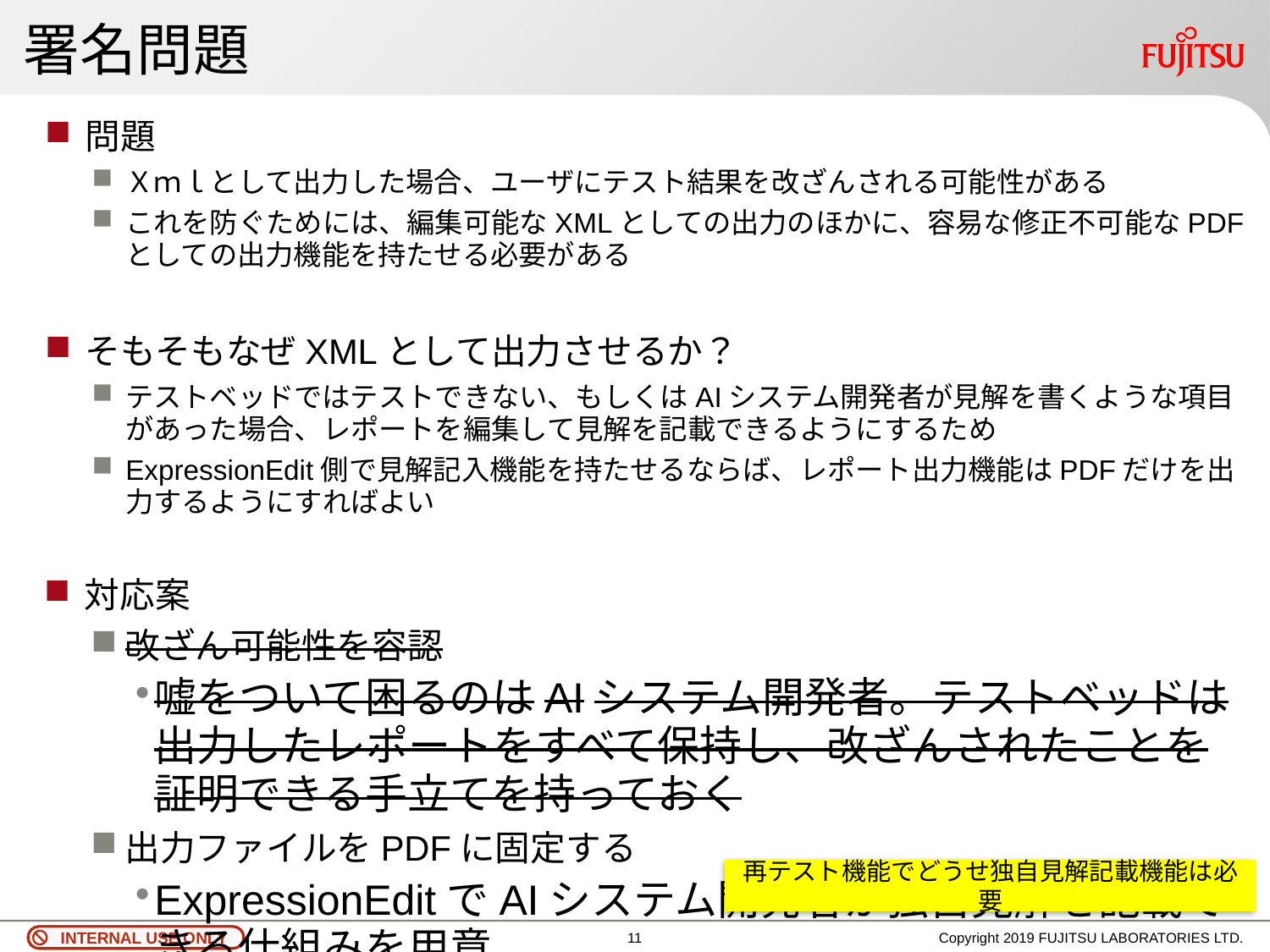

# 署名問題
問題
Ｘｍｌとして出力した場合、ユーザにテスト結果を改ざんされる可能性がある
これを防ぐためには、編集可能なXMLとしての出力のほかに、容易な修正不可能なPDFとしての出力機能を持たせる必要がある

そもそもなぜXMLとして出力させるか？
テストベッドではテストできない、もしくはAIシステム開発者が見解を書くような項目があった場合、レポートを編集して見解を記載できるようにするため
ExpressionEdit側で見解記入機能を持たせるならば、レポート出力機能はPDFだけを出力するようにすればよい
対応案
改ざん可能性を容認
嘘をついて困るのはAIシステム開発者。テストベッドは出力したレポートをすべて保持し、改ざんされたことを証明できる手立てを持っておく
出力ファイルをPDFに固定する
ExpressionEditでAIシステム開発者が独自見解を記載できる仕組みを用意
再テスト機能でどうせ独自見解記載機能は必要
11
Copyright 2019 FUJITSU LABORATORIES LTD.